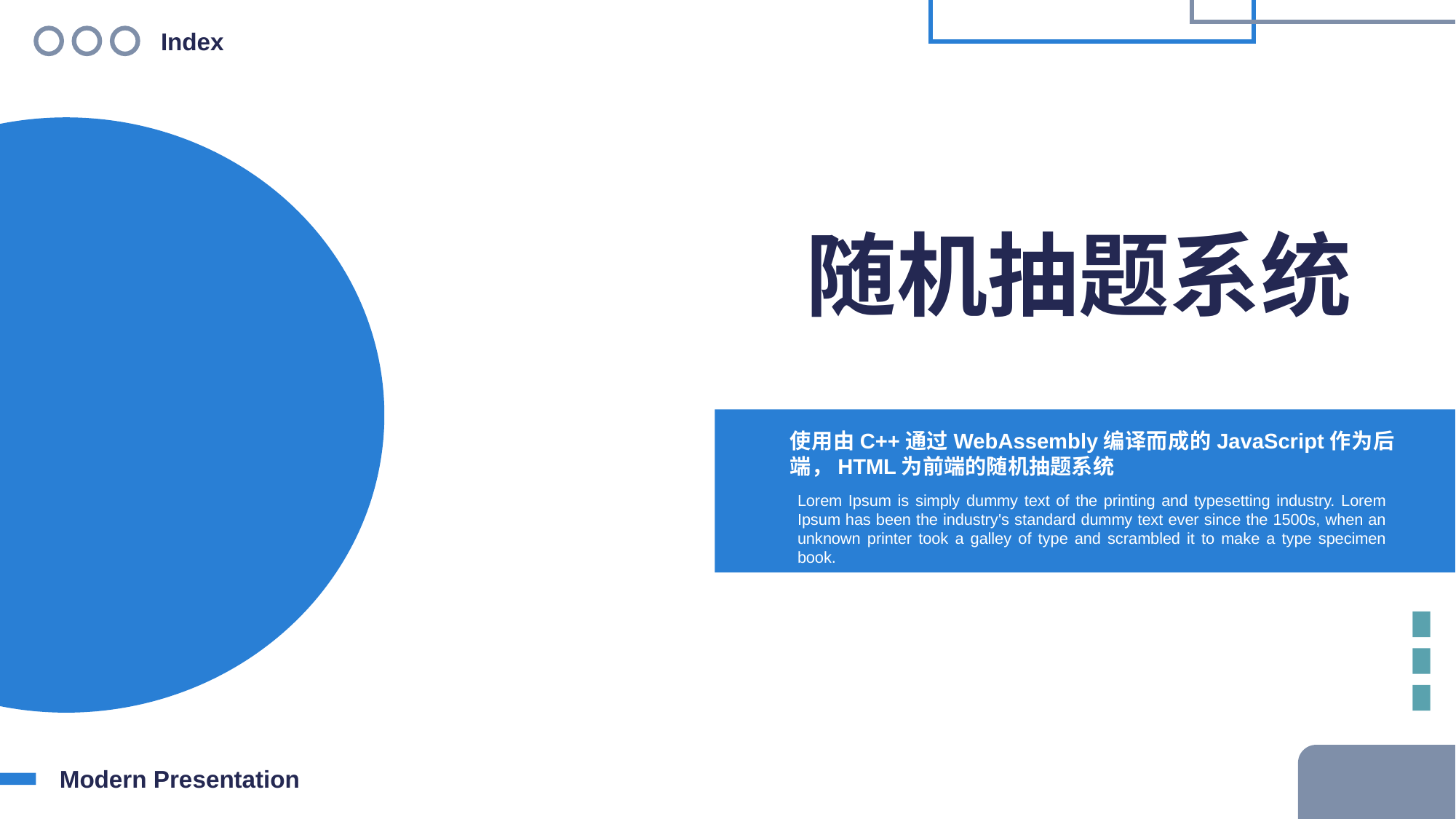

Index

随机抽题系统

使用由C++通过WebAssembly编译而成的JavaScript作为后端，HTML为前端的随机抽题系统
Lorem Ipsum is simply dummy text of the printing and typesetting industry. Lorem Ipsum has been the industry's standard dummy text ever since the 1500s, when an unknown printer took a galley of type and scrambled it to make a type specimen book.

Modern Presentation